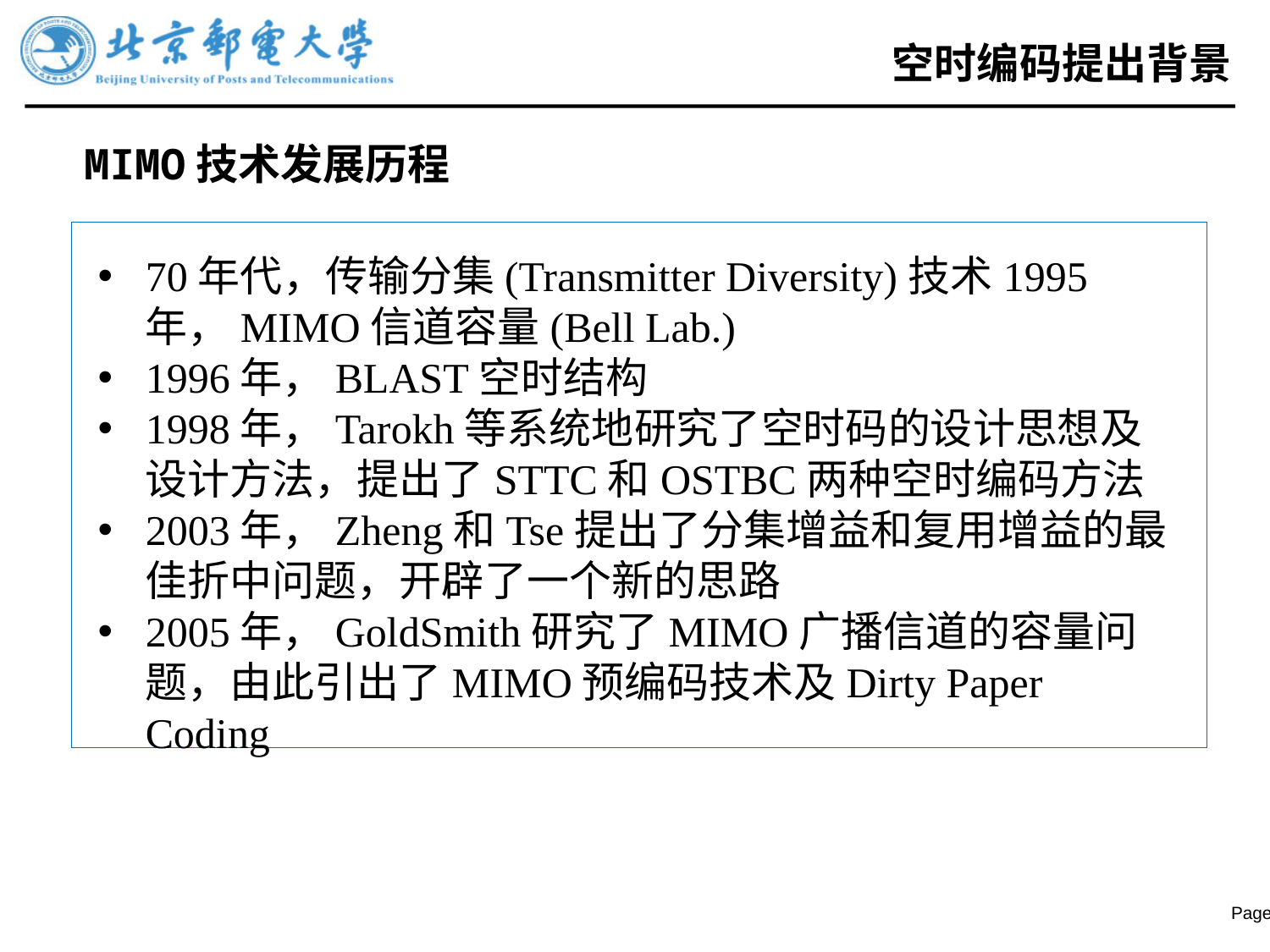

# 空时编码提出背景
MIMO技术发展历程

70年代，传输分集(Transmitter Diversity)技术1995年，MIMO信道容量(Bell Lab.)
1996年，BLAST空时结构
1998年，Tarokh等系统地研究了空时码的设计思想及设计方法，提出了STTC和OSTBC两种空时编码方法
2003年，Zheng和Tse提出了分集增益和复用增益的最佳折中问题，开辟了一个新的思路
2005年，GoldSmith研究了MIMO广播信道的容量问题，由此引出了MIMO预编码技术及Dirty Paper Coding